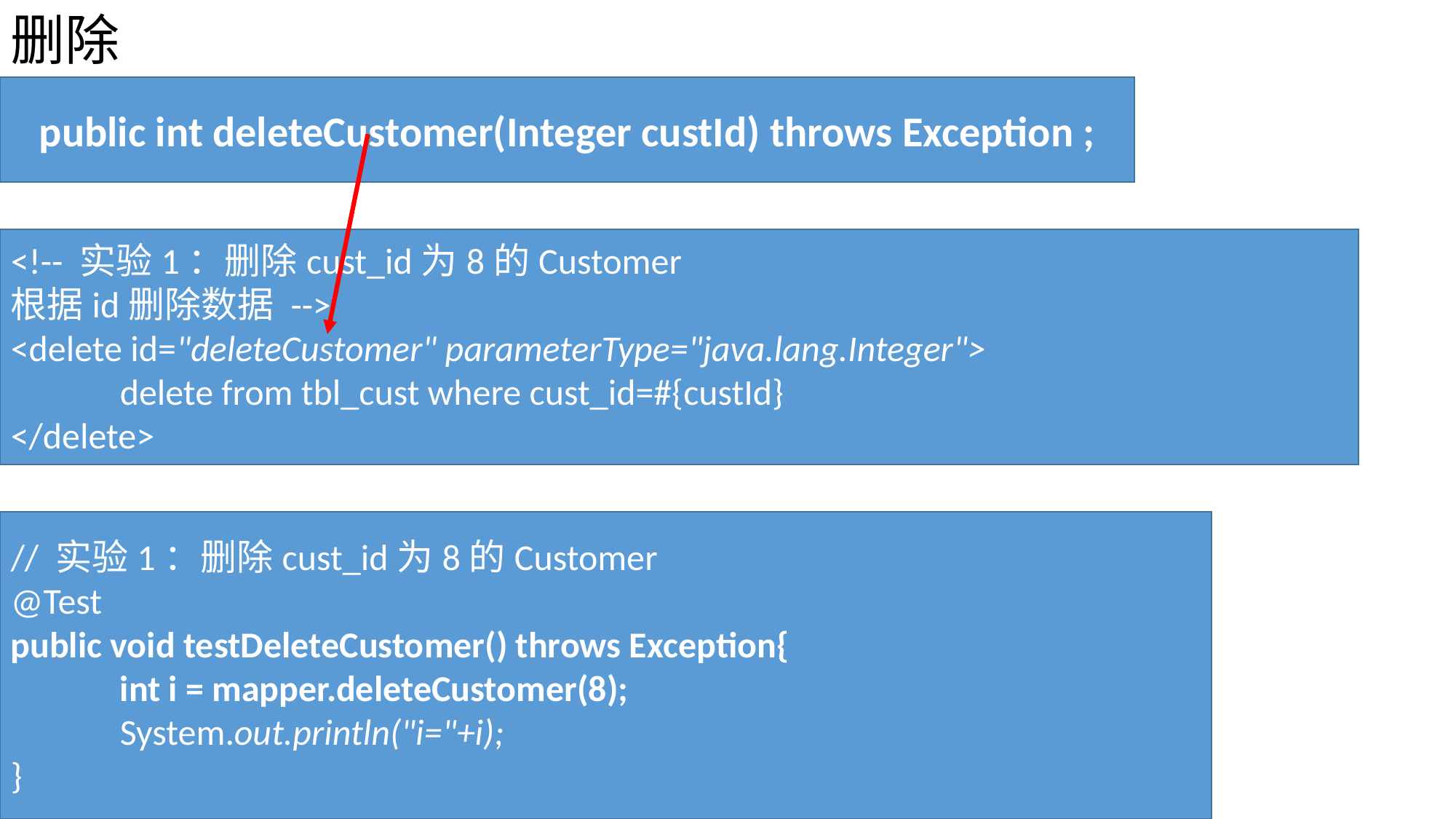

删除
public int deleteCustomer(Integer custId) throws Exception ;
<!-- 实验1：删除cust_id为8的Customer
根据id删除数据 -->
<delete id="deleteCustomer" parameterType="java.lang.Integer">
	delete from tbl_cust where cust_id=#{custId}
</delete>
// 实验1：删除cust_id为8的Customer
@Test
public void testDeleteCustomer() throws Exception{
	int i = mapper.deleteCustomer(8);
	System.out.println("i="+i);
}